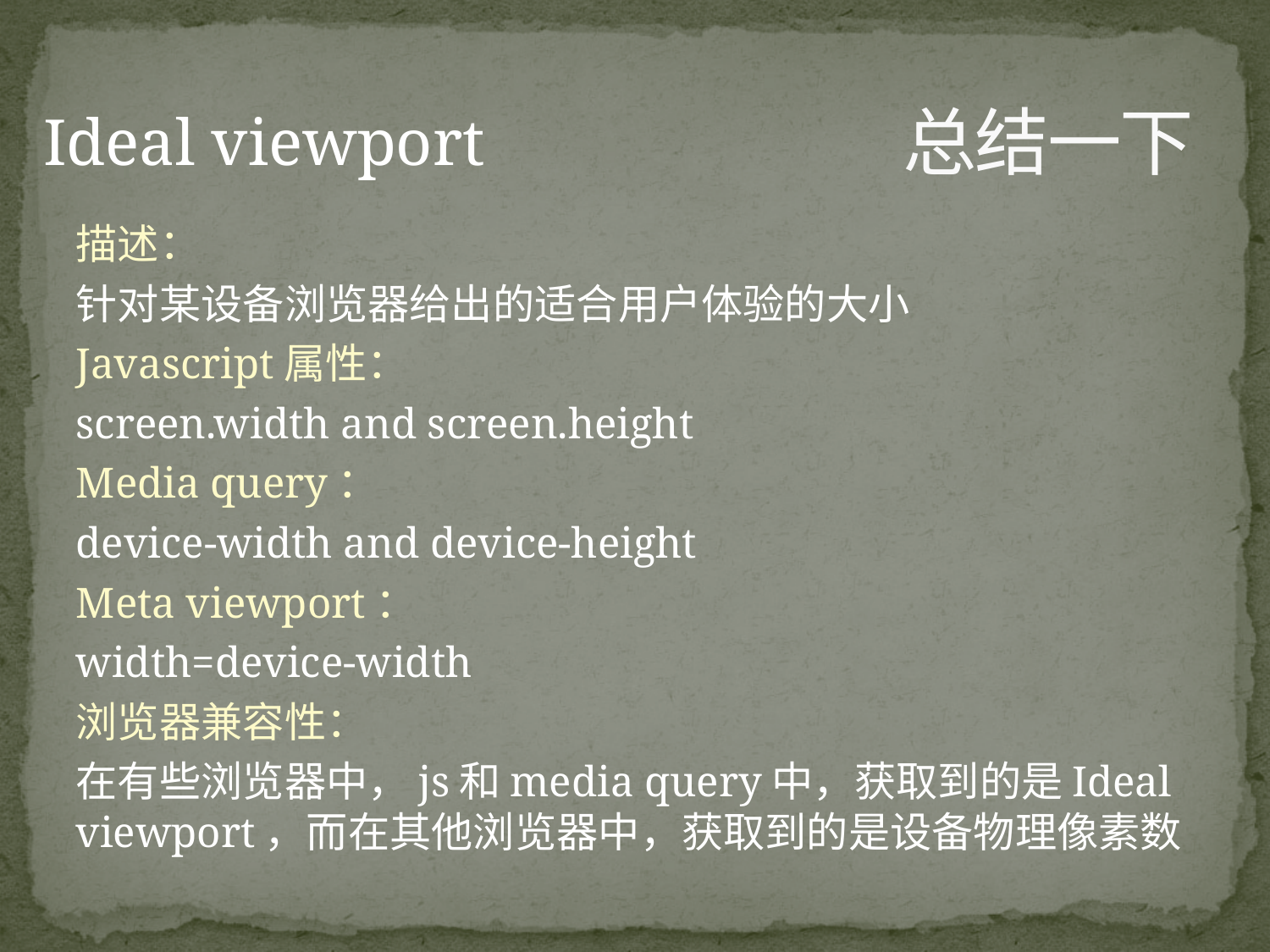

# 总结一下
Ideal viewport
描述：
针对某设备浏览器给出的适合用户体验的大小
Javascript属性：
screen.width and screen.height
Media query：
device-width and device-height
Meta viewport：
width=device-width
浏览器兼容性：
在有些浏览器中，js和media query中，获取到的是Ideal viewport，而在其他浏览器中，获取到的是设备物理像素数